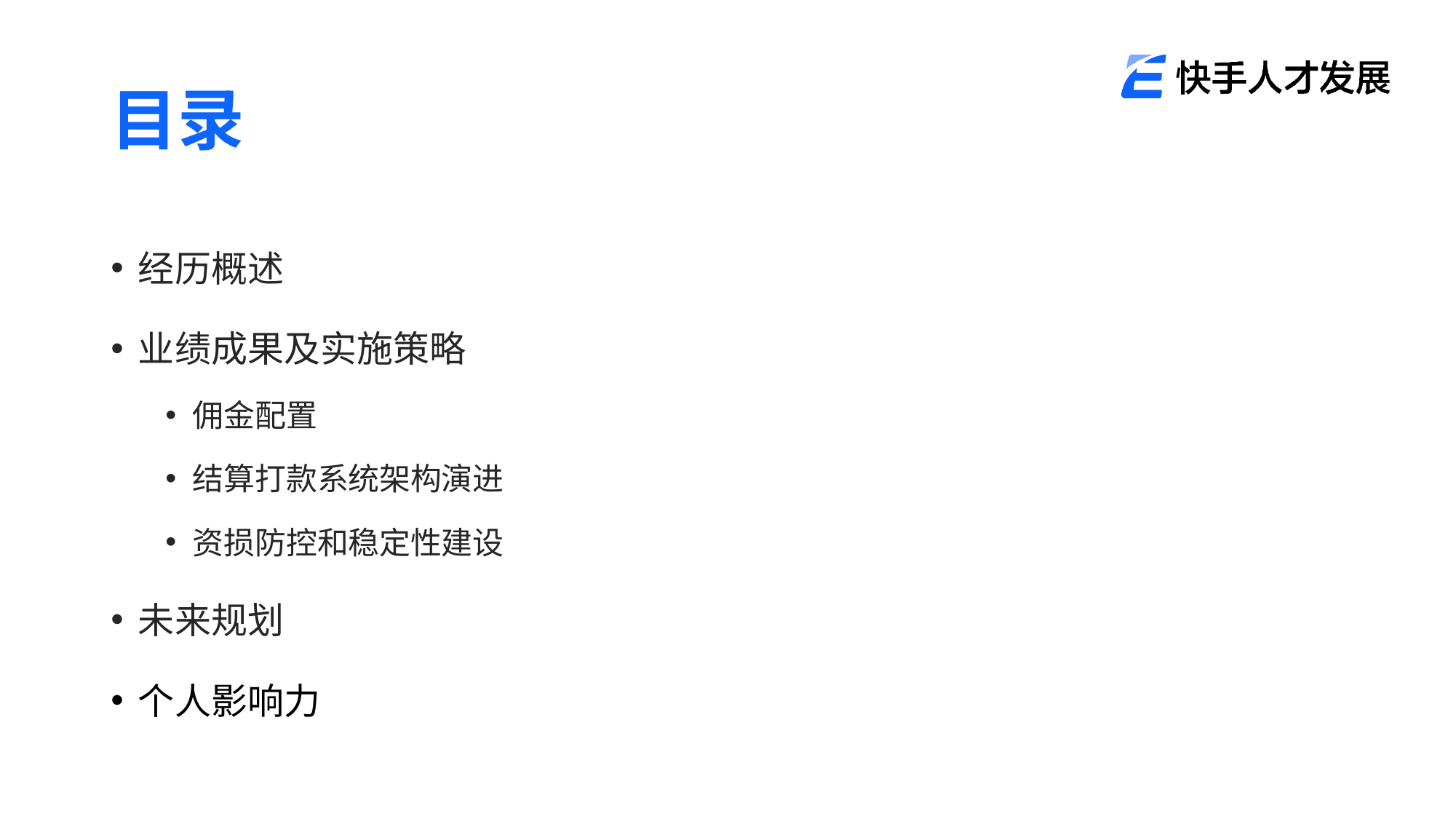

# 目录
经历概述
业绩成果及实施策略
佣金配置
结算打款系统架构演进
资损防控和稳定性建设
未来规划
个人影响力